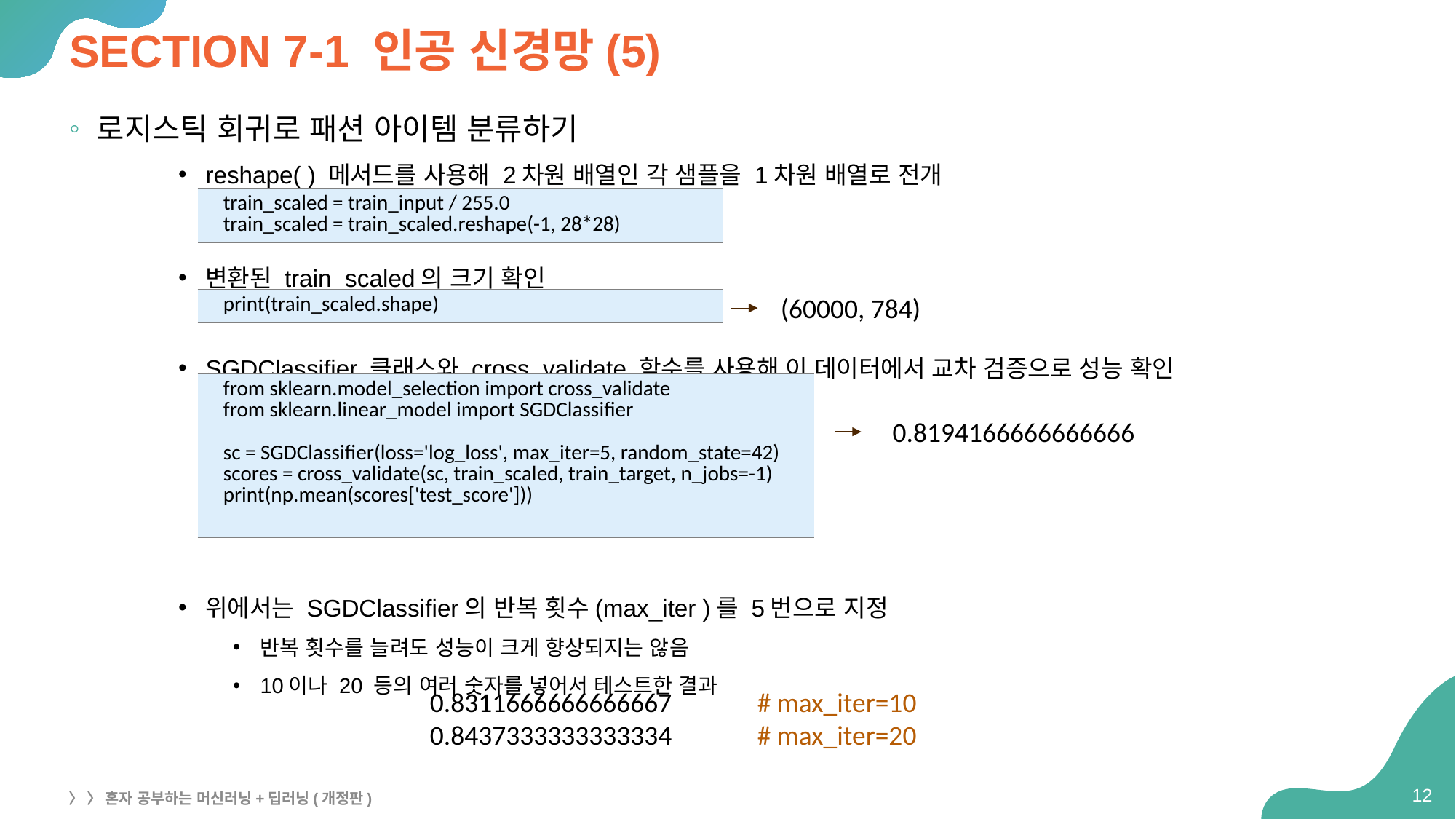

# SECTION 7-1 인공 신경망(5)
로지스틱 회귀로 패션 아이템 분류하기
reshape( ) 메서드를 사용해 2차원 배열인 각 샘플을 1차원 배열로 전개

변환된 train_scaled의 크기 확인

SGDClassifier 클래스와 cross_validate 함수를 사용해 이 데이터에서 교차 검증으로 성능 확인

위에서는 SGDClassifier의 반복 횟수(max_iter )를 5번으로 지정
반복 횟수를 늘려도 성능이 크게 향상되지는 않음
10이나 20 등의 여러 숫자를 넣어서 테스트한 결과
| train\_scaled = train\_input / 255.0 train\_scaled = train\_scaled.reshape(-1, 28\*28) |
| --- |
(60000, 784)
| print(train\_scaled.shape) |
| --- |
| from sklearn.model\_selection import cross\_validate from sklearn.linear\_model import SGDClassifier sc = SGDClassifier(loss='log\_loss', max\_iter=5, random\_state=42) scores = cross\_validate(sc, train\_scaled, train\_target, n\_jobs=-1) print(np.mean(scores['test\_score'])) |
| --- |
0.8194166666666666
0.8311666666666667 	# max_iter=10
0.8437333333333334 	# max_iter=20
12
〉 〉 혼자 공부하는 머신러닝+딥러닝(개정판)